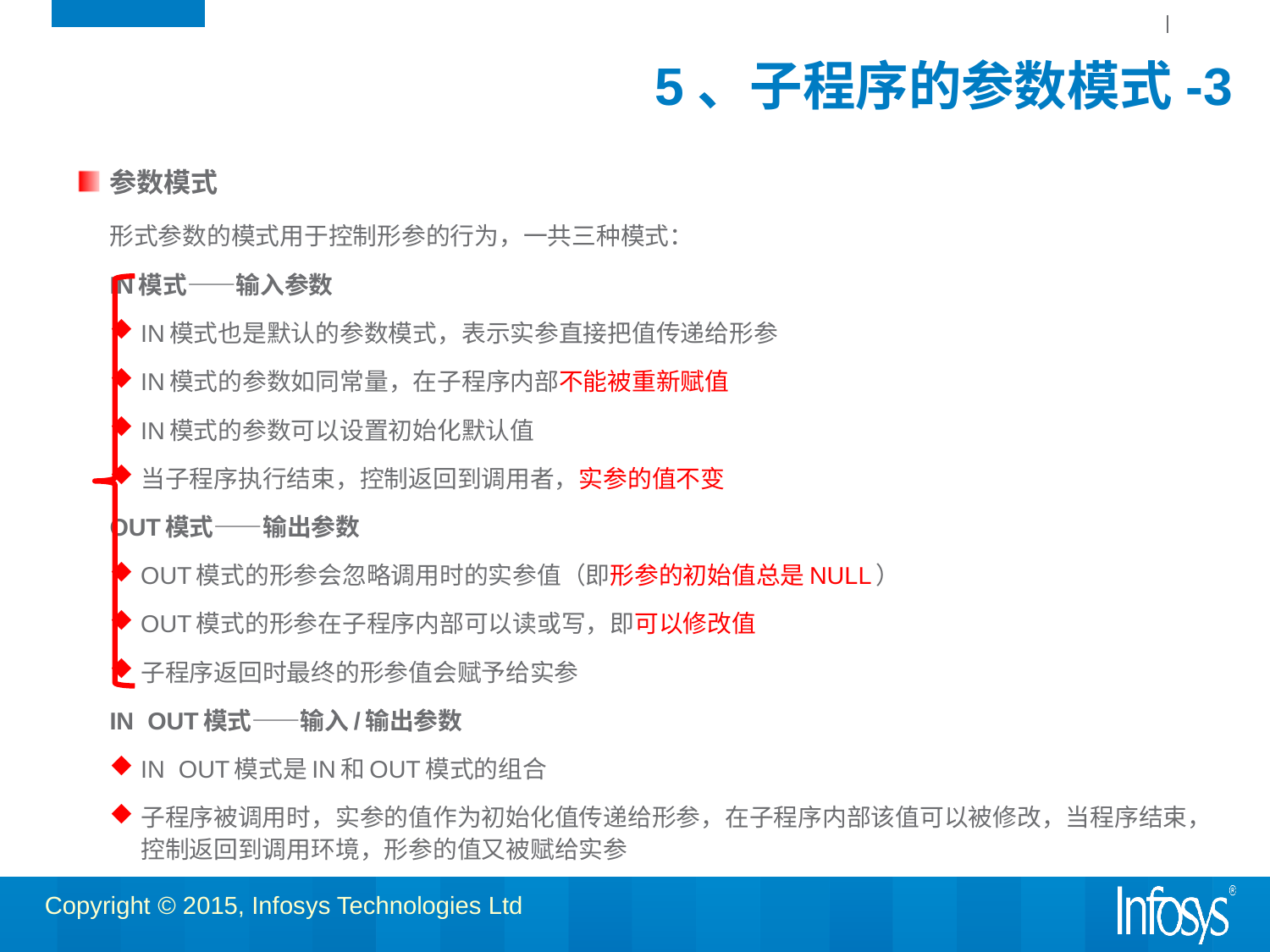

# 5、子程序的参数模式-3
参数模式
	形式参数的模式用于控制形参的行为，一共三种模式：
IN模式——输入参数
IN模式也是默认的参数模式，表示实参直接把值传递给形参
IN模式的参数如同常量，在子程序内部不能被重新赋值
IN模式的参数可以设置初始化默认值
当子程序执行结束，控制返回到调用者，实参的值不变
OUT模式——输出参数
OUT模式的形参会忽略调用时的实参值（即形参的初始值总是NULL）
OUT模式的形参在子程序内部可以读或写，即可以修改值
子程序返回时最终的形参值会赋予给实参
IN  OUT模式——输入/输出参数
IN  OUT模式是IN和OUT模式的组合
子程序被调用时，实参的值作为初始化值传递给形参，在子程序内部该值可以被修改，当程序结束，控制返回到调用环境，形参的值又被赋给实参